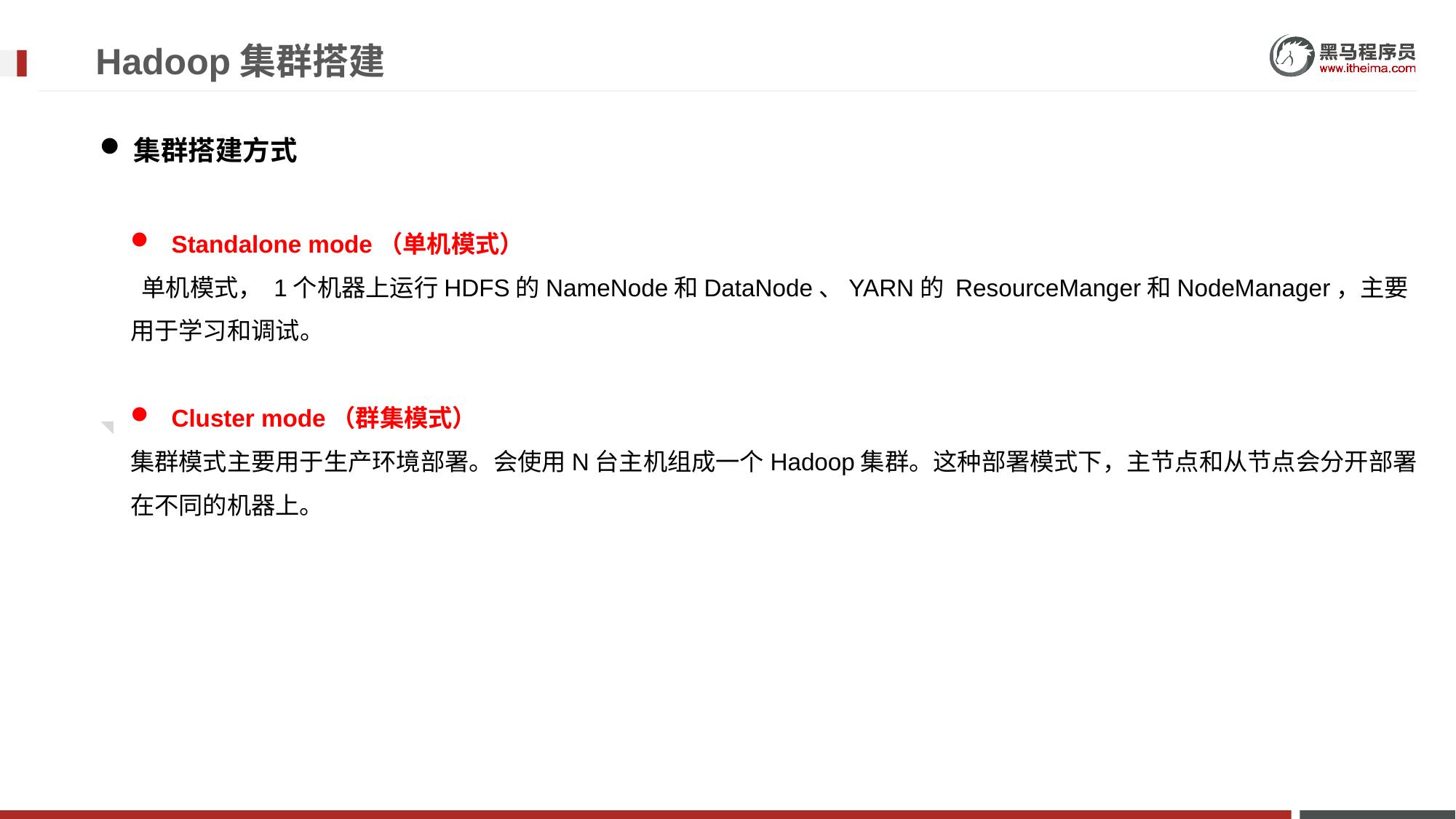

# Hadoop集群搭建
集群搭建方式
Standalone mode（单机模式）
 单机模式， 1个机器上运行HDFS的NameNode和DataNode、YARN的 ResourceManger和NodeManager，主要用于学习和调试。

Cluster mode（群集模式）
集群模式主要用于生产环境部署。会使用N台主机组成一个Hadoop集群。这种部署模式下，主节点和从节点会分开部署在不同的机器上。